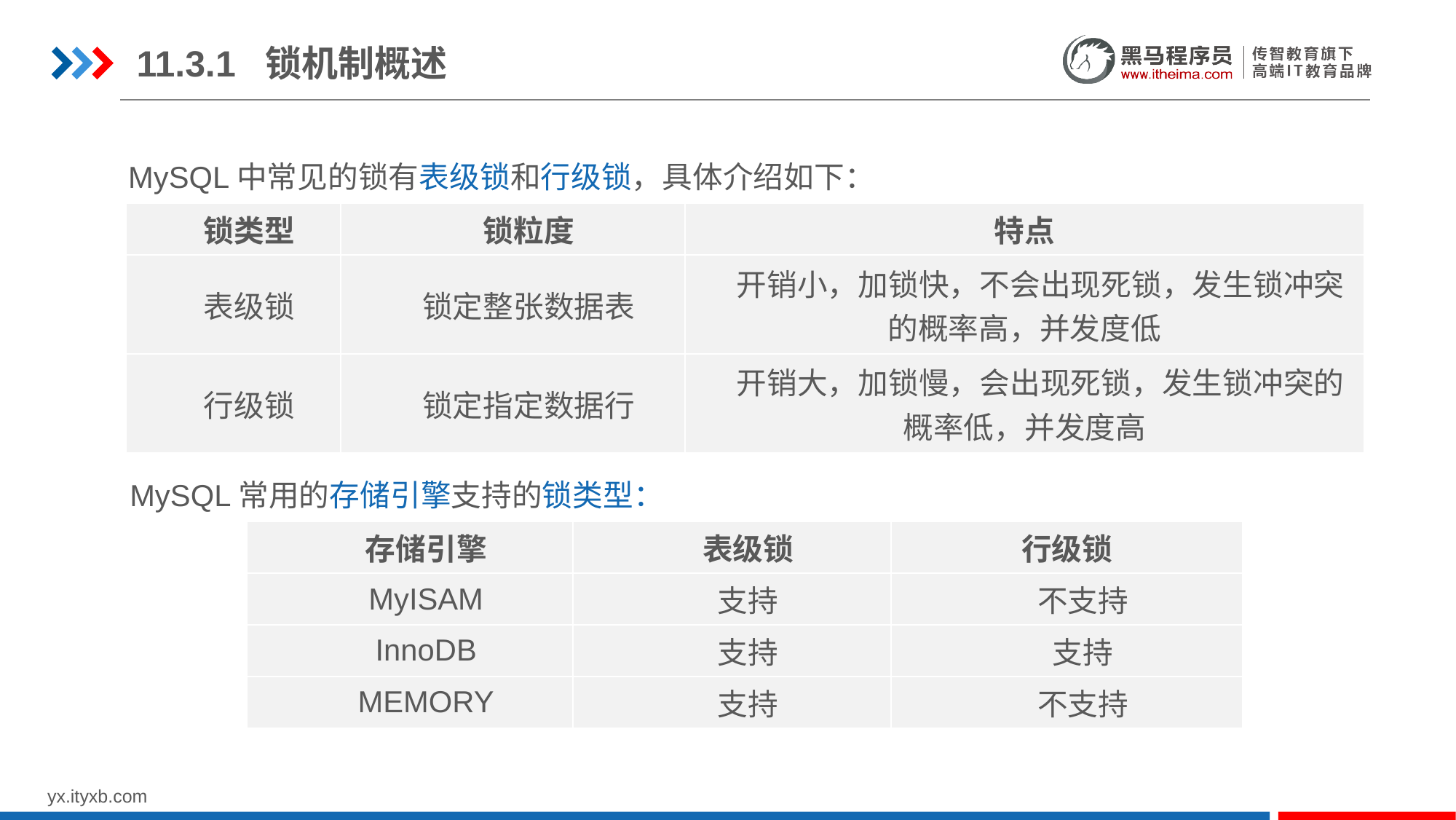

11.3.1  锁机制概述
MySQL中常见的锁有表级锁和行级锁，具体介绍如下：
| 锁类型 | 锁粒度 | 特点 |
| --- | --- | --- |
| 表级锁 | 锁定整张数据表 | 开销小，加锁快，不会出现死锁，发生锁冲突的概率高，并发度低 |
| 行级锁 | 锁定指定数据行 | 开销大，加锁慢，会出现死锁，发生锁冲突的概率低，并发度高 |
MySQL常用的存储引擎支持的锁类型：
| 存储引擎 | 表级锁 | 行级锁 |
| --- | --- | --- |
| MyISAM | 支持 | 不支持 |
| InnoDB | 支持 | 支持 |
| MEMORY | 支持 | 不支持 |